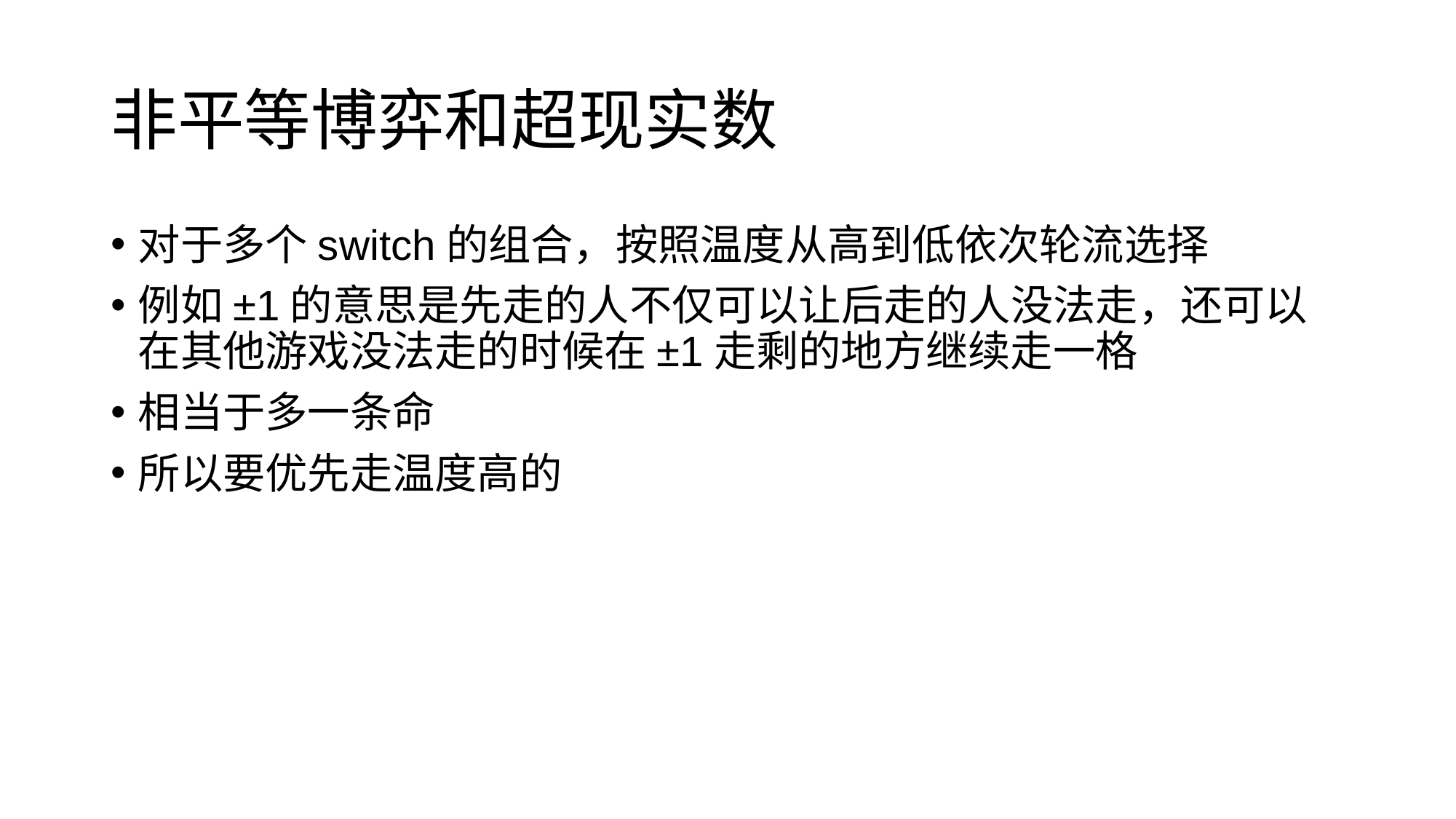

# 非平等博弈和超现实数
对于多个switch的组合，按照温度从高到低依次轮流选择
例如±1的意思是先走的人不仅可以让后走的人没法走，还可以在其他游戏没法走的时候在±1走剩的地方继续走一格
相当于多一条命
所以要优先走温度高的